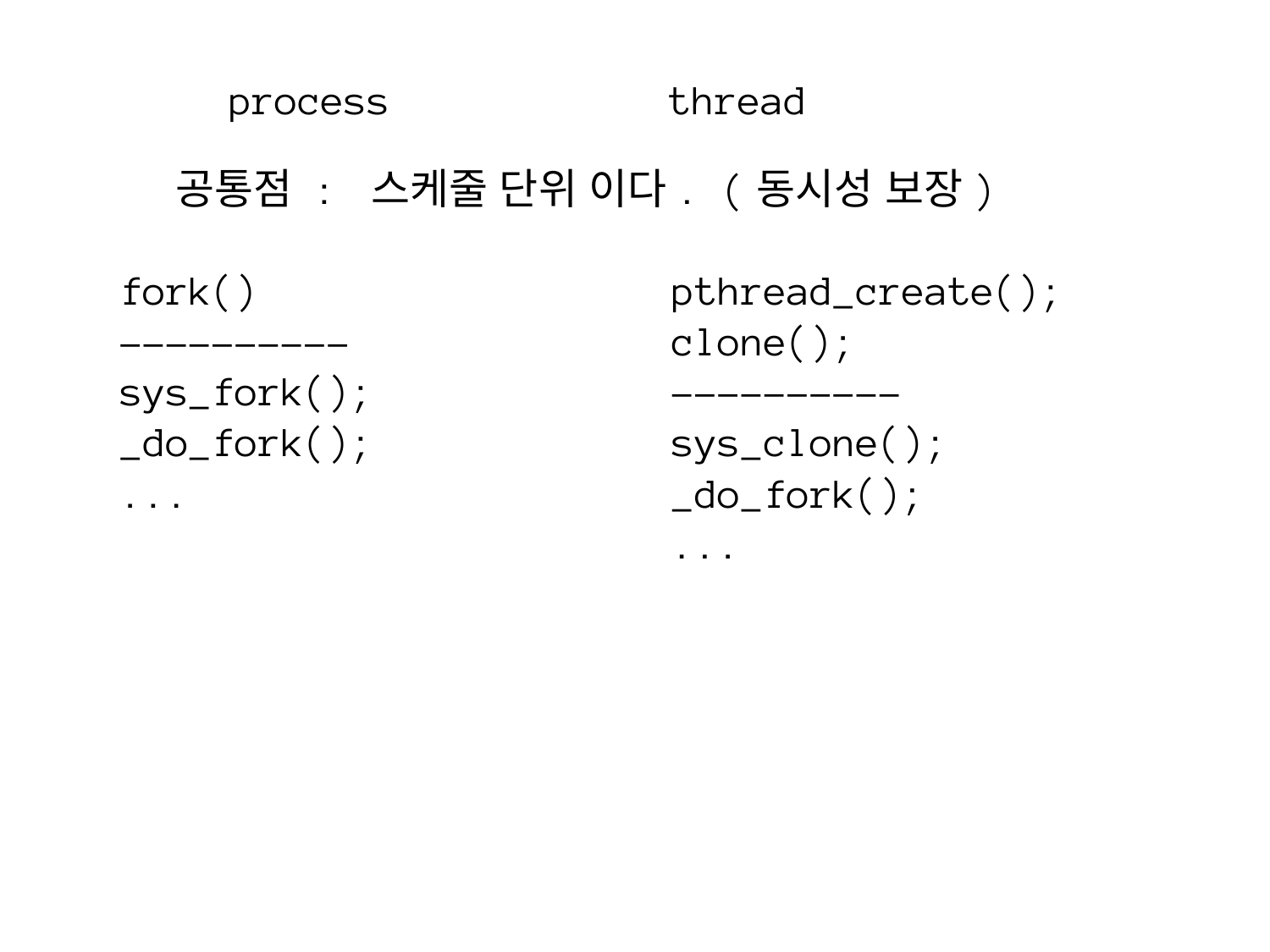

process
thread
공통점 : 스케줄 단위 이다. (동시성 보장)
fork()
----------
sys_fork();
_do_fork();
...
pthread_create();
clone();
----------
sys_clone();
_do_fork();
...